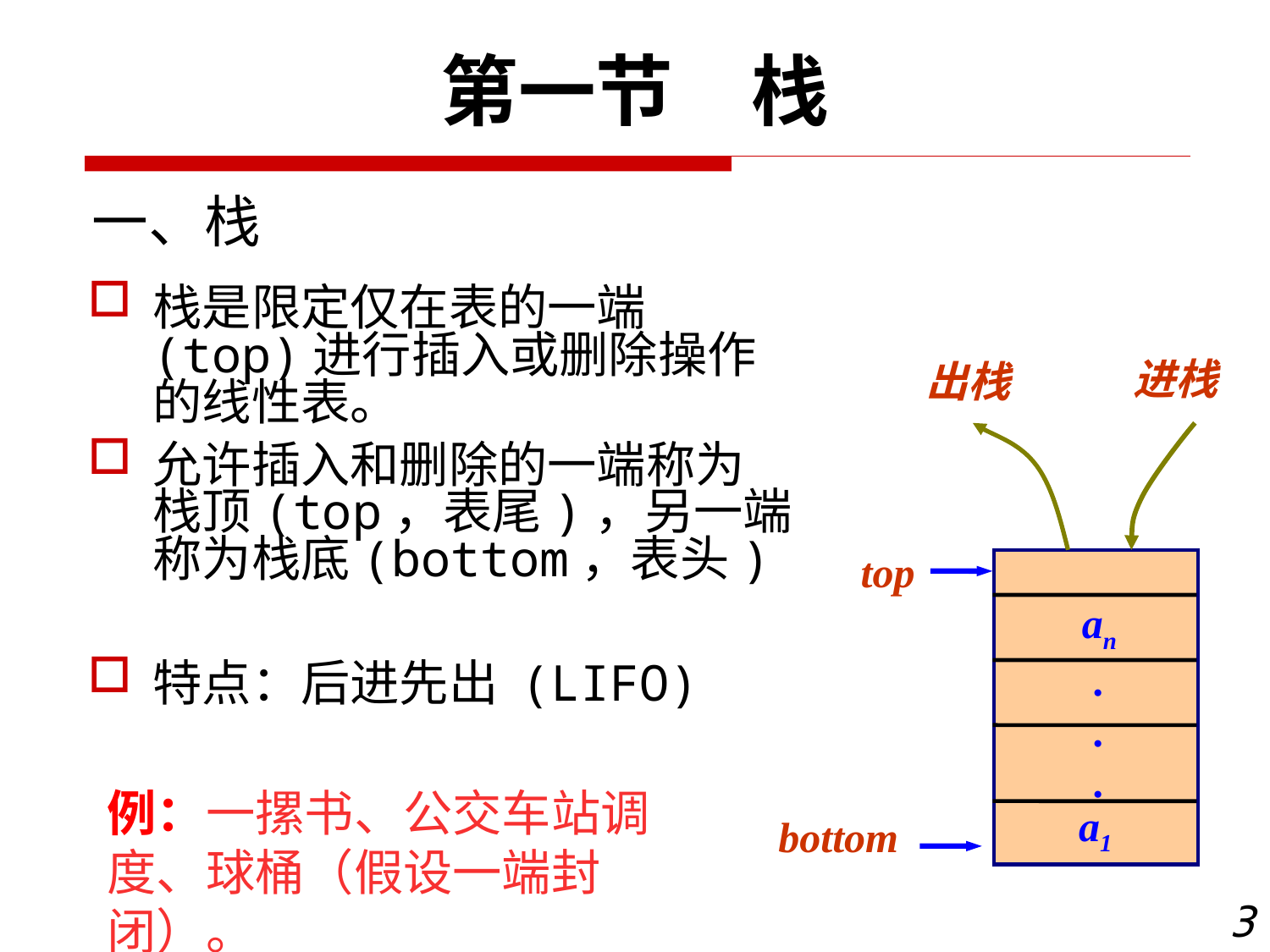

第一节　栈
一、栈
栈是限定仅在表的一端(top)进行插入或删除操作的线性表。
允许插入和删除的一端称为栈顶(top，表尾)，另一端称为栈底(bottom，表头)

特点：后进先出 (LIFO)
进栈
  出栈

top

an
.
.
.

a1

bottom

例：一摞书、公交车站调度、球桶（假设一端封闭）。
3